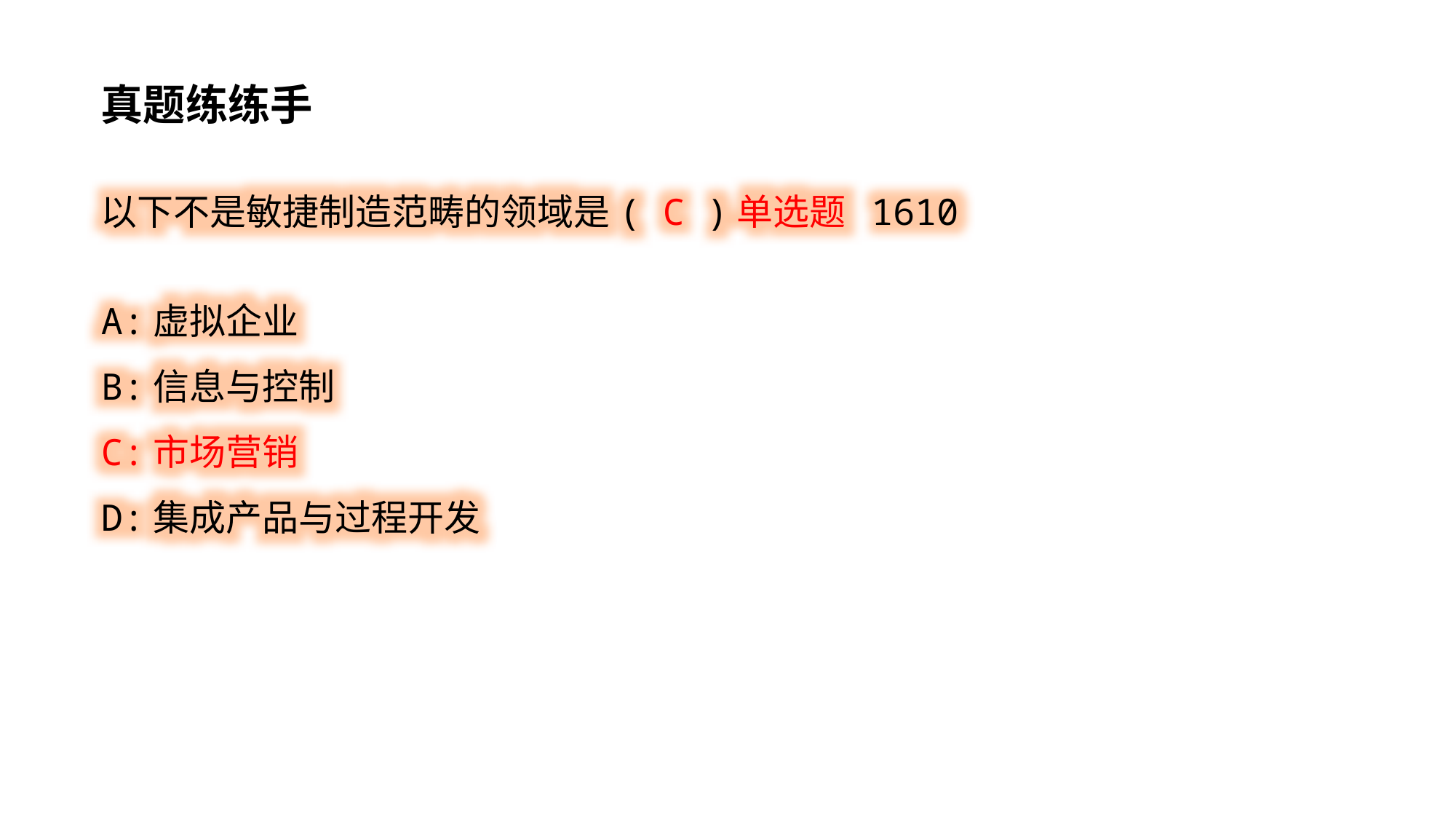

真题练练手
以下不是敏捷制造范畴的领域是( C )单选题  1610
A:虚拟企业
B:信息与控制
C:市场营销
D:集成产品与过程开发